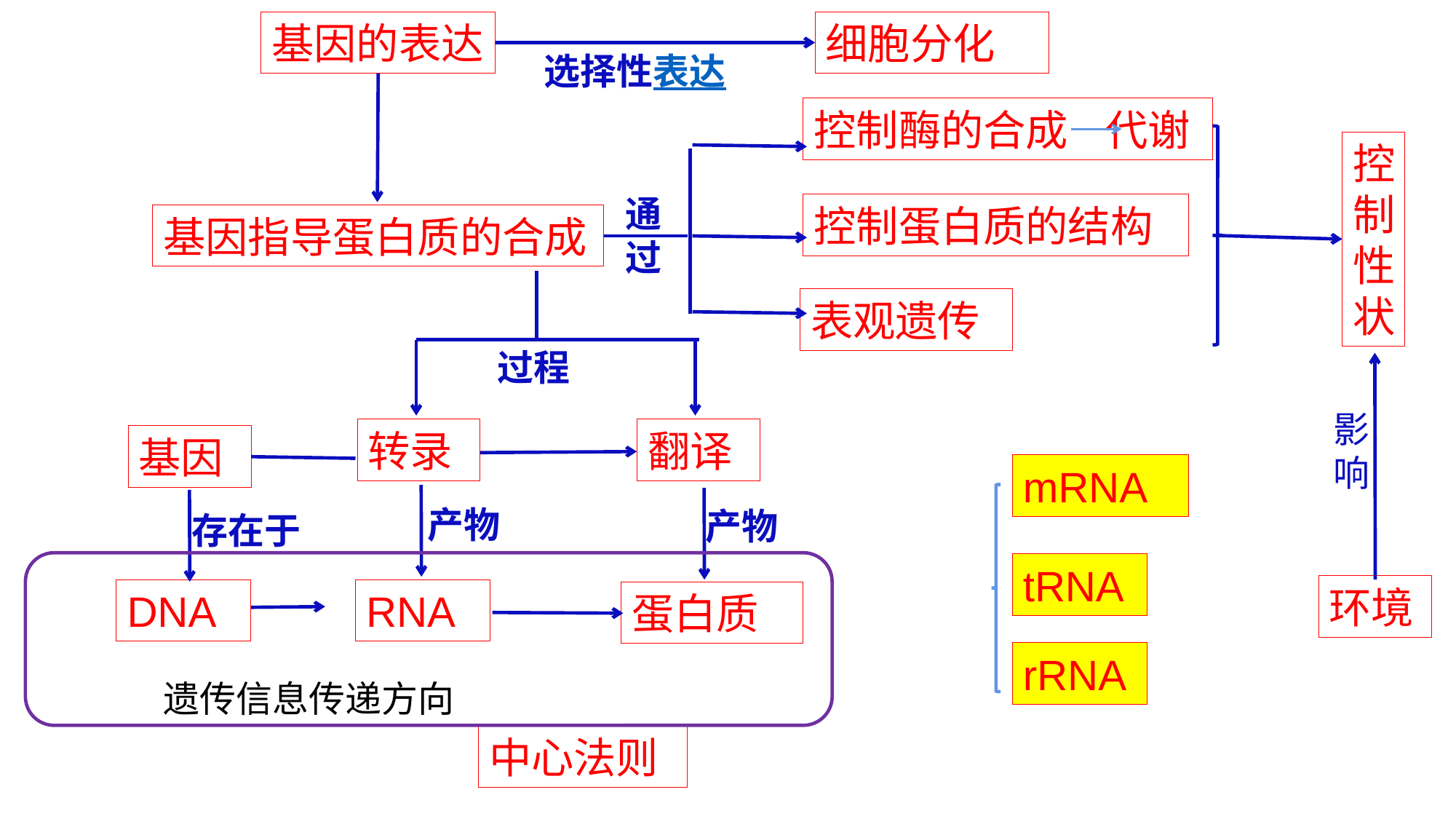

基因的表达
细胞分化
选择性表达
控制酶的合成    代谢

控制性状
通过
控制蛋白质的结构
基因指导蛋白质的合成
表观遗传
过程
影响
转录
翻译
基因
mRNA

产物
产物
存在于

tRNA
环境
DNA
RNA
蛋白质
rRNA
遗传信息传递方向
中心法则